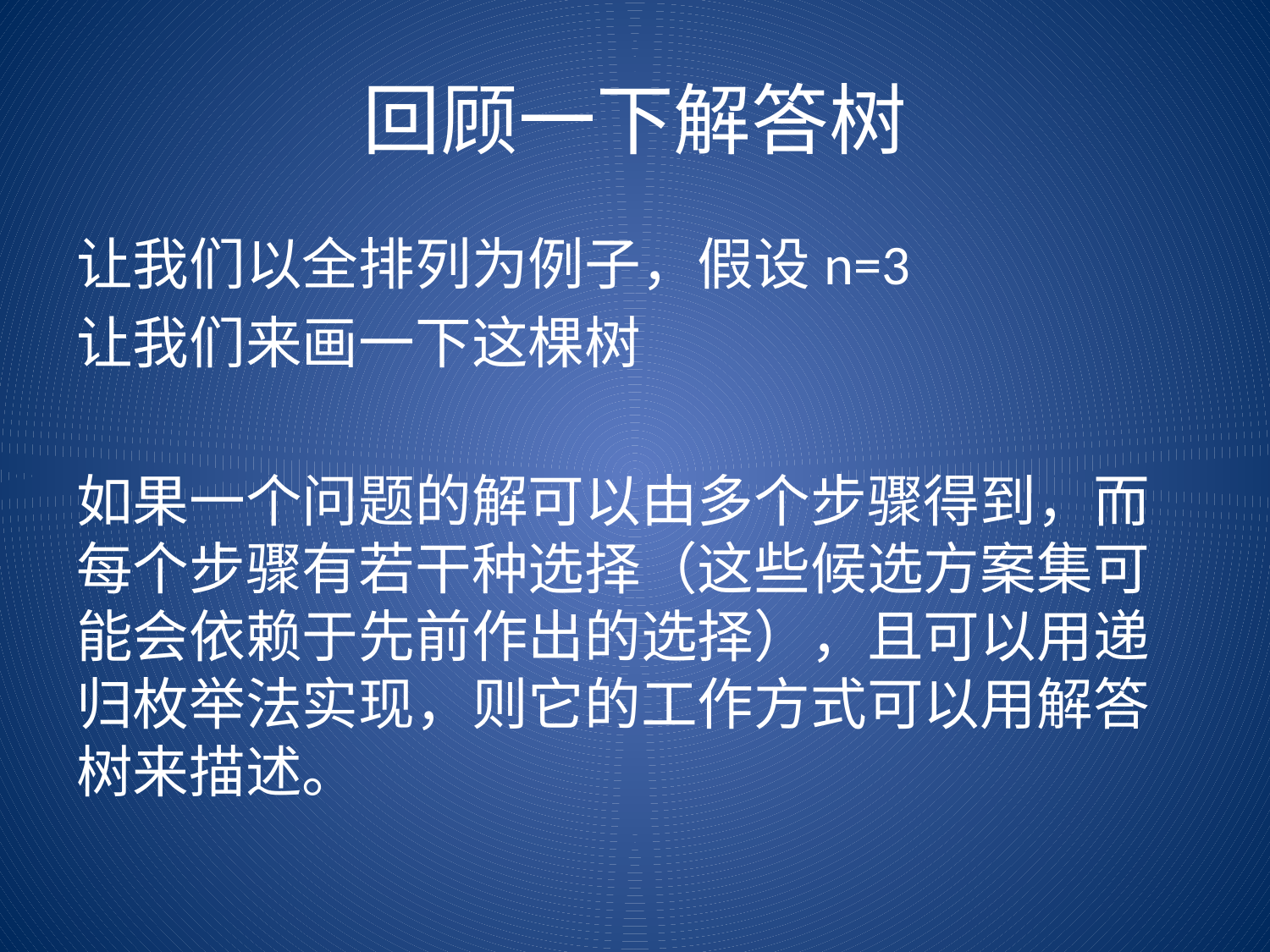

# 回顾一下解答树
让我们以全排列为例子，假设n=3
让我们来画一下这棵树

如果一个问题的解可以由多个步骤得到，而每个步骤有若干种选择（这些候选方案集可能会依赖于先前作出的选择），且可以用递归枚举法实现，则它的工作方式可以用解答树来描述。